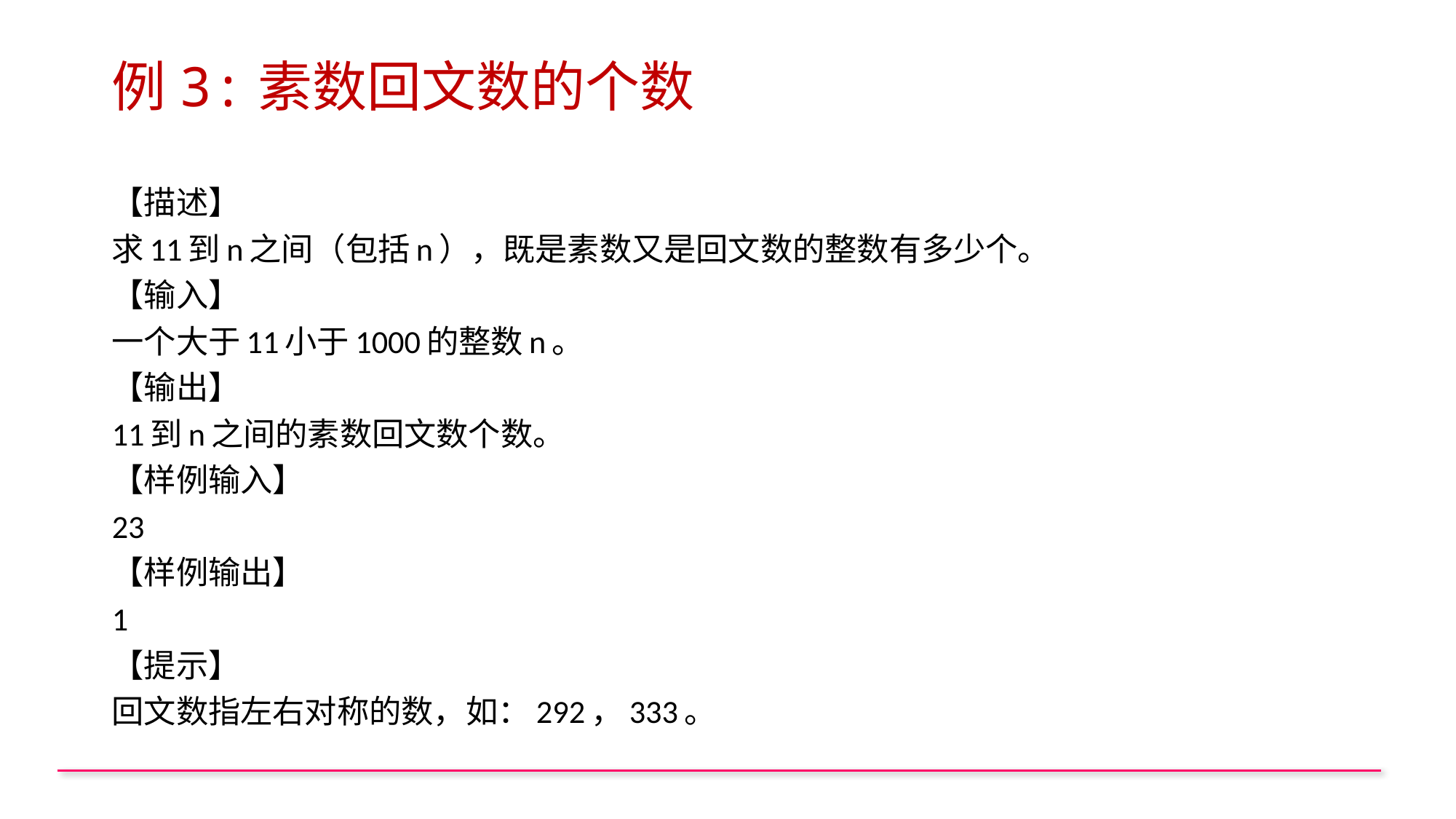

# 例3:素数回文数的个数
【描述】
求11到n之间（包括n），既是素数又是回文数的整数有多少个。
【输入】
一个大于11小于1000的整数n。
【输出】
11到n之间的素数回文数个数。
【样例输入】
23
【样例输出】
1
【提示】
回文数指左右对称的数，如：292，333。